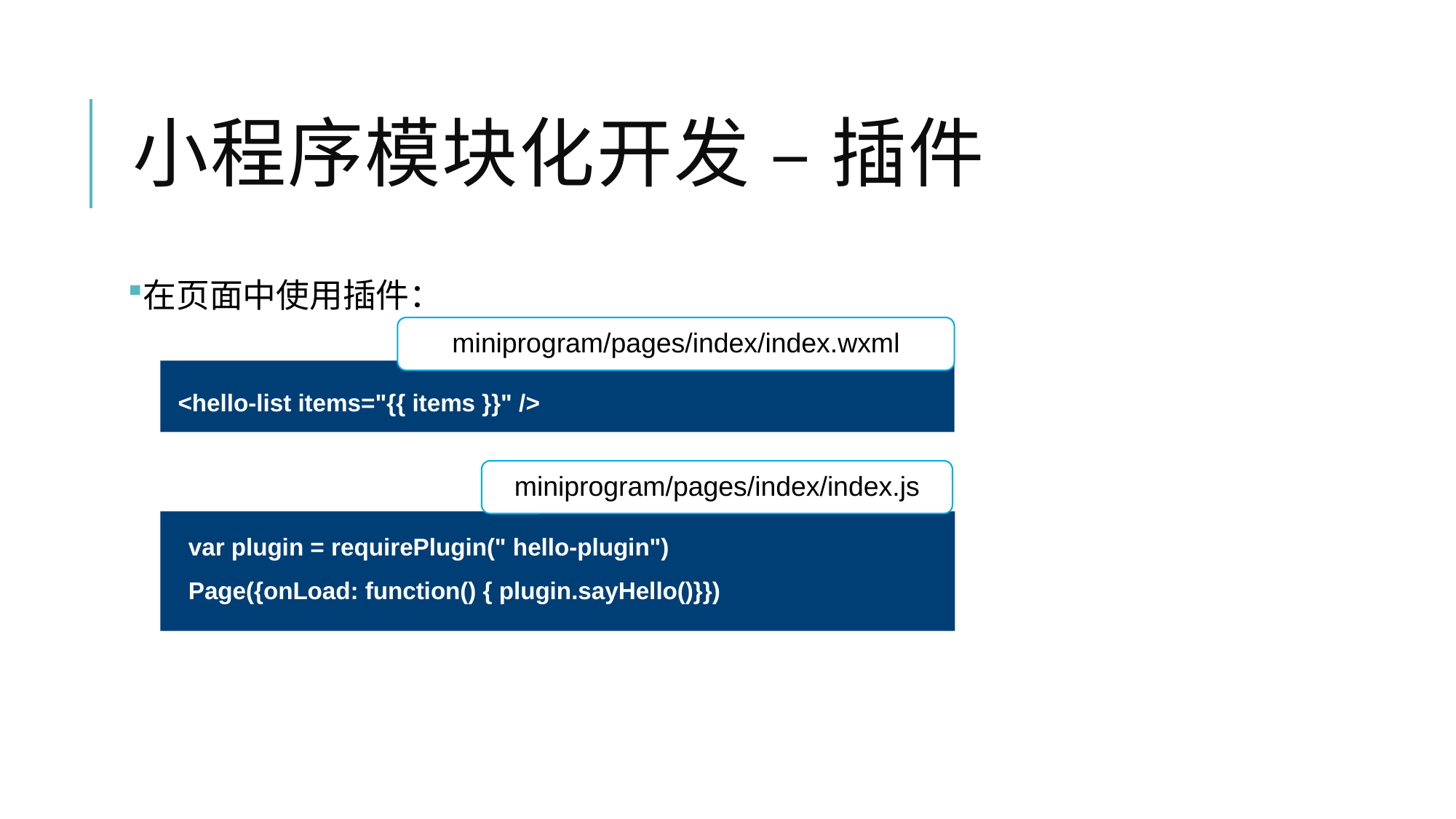

# 小程序模块化开发 – 插件
在页面中使用插件：

miniprogram/pages/index/index.wxml

<hello-list items="{{ items }}" />
miniprogram/pages/index/index.js

var plugin = requirePlugin(" hello-plugin")
Page({onLoad: function() { plugin.sayHello()}})